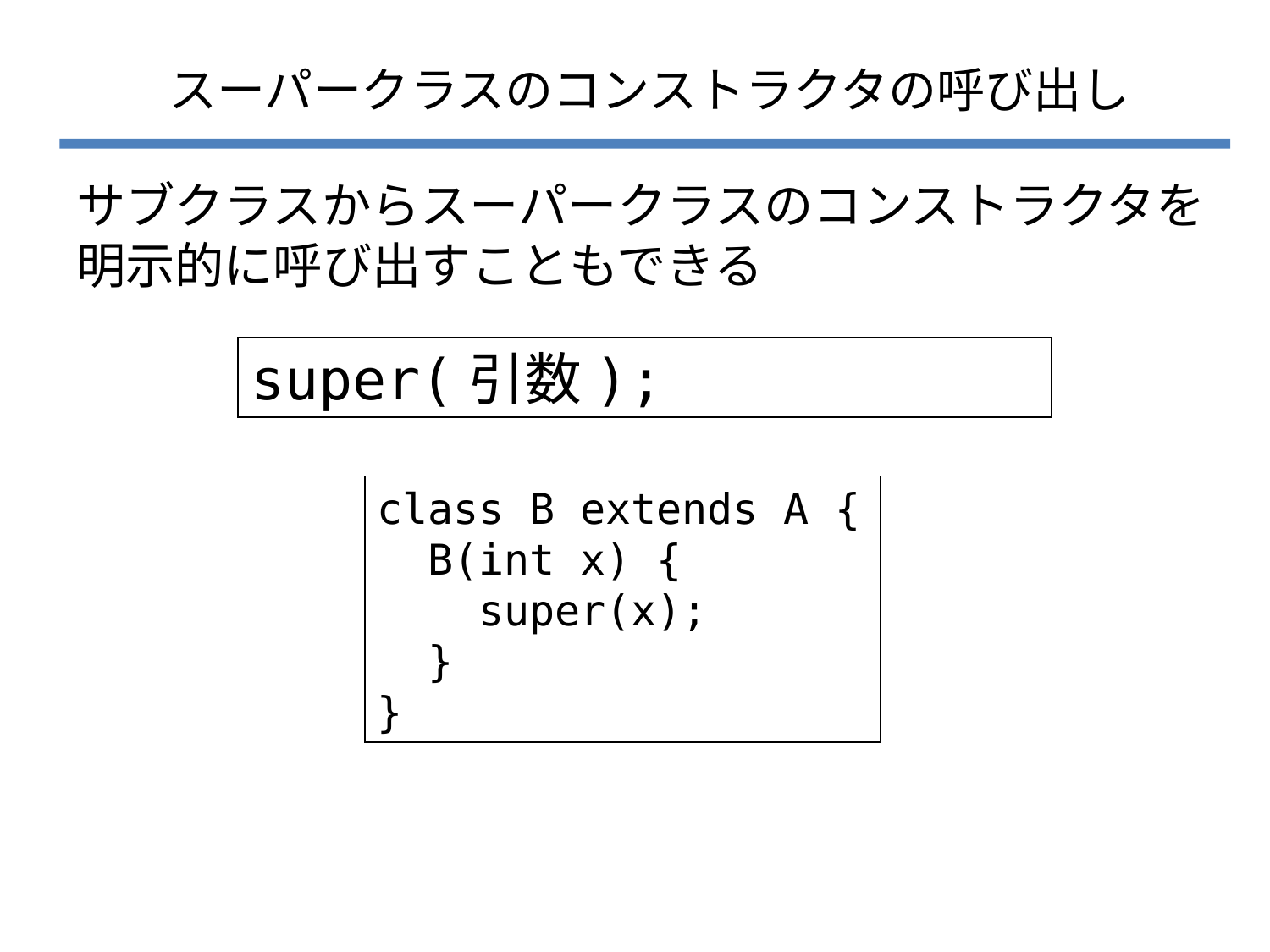

# スーパークラスのコンストラクタの呼び出し
サブクラスからスーパークラスのコンストラクタを明示的に呼び出すこともできる
super(引数);
class B extends A {
  B(int x) {
    super(x);
  }
}